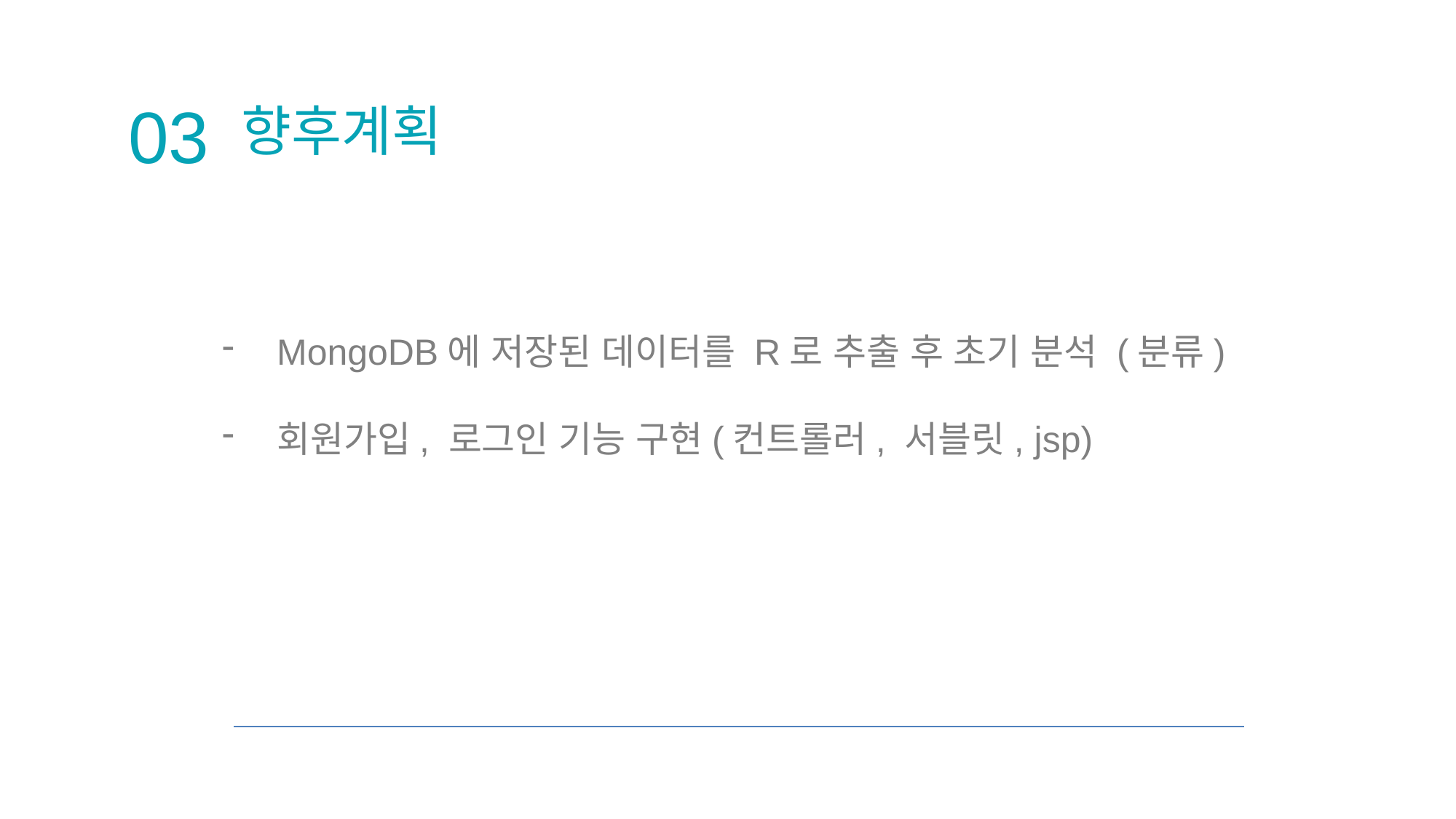

03
향후계획
MongoDB에 저장된 데이터를 R로 추출 후 초기 분석 (분류)

회원가입, 로그인 기능 구현(컨트롤러, 서블릿, jsp)